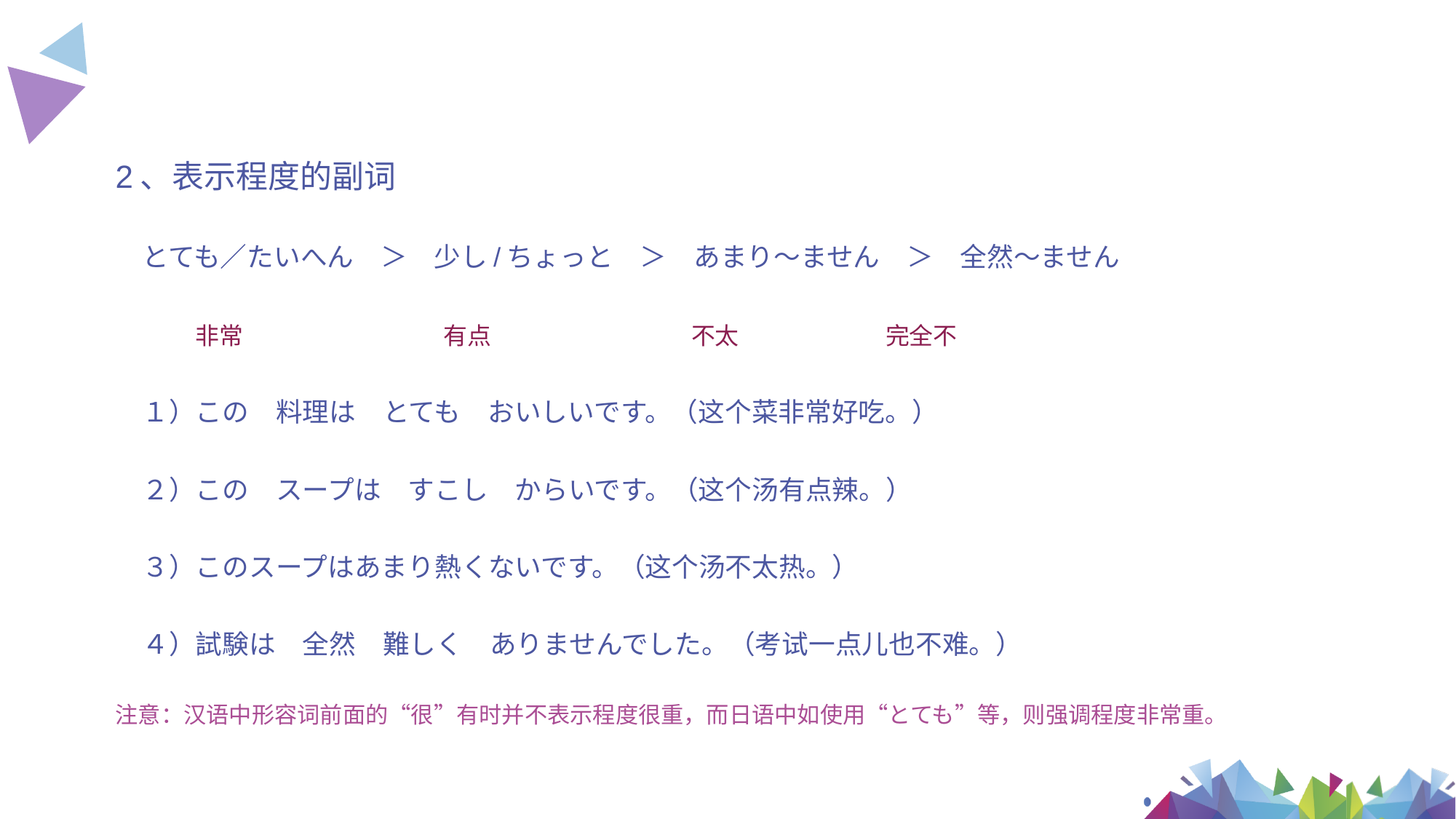

2、表示程度的副词
　とても／たいへん　＞　少し/ちょっと　＞　あまり～ません　＞　全然～ません
　　　非常                   　　　　有点                  　 　　　不太                　　  完全不
　１）この　料理は　とても　おいしいです。（这个菜非常好吃。）
　２）この　スープは　すこし　からいです。（这个汤有点辣。）
　３）このスープはあまり熱くないです。（这个汤不太热。）
　４）試験は　全然　難しく　ありませんでした。（考试一点儿也不难。）
注意：汉语中形容词前面的“很”有时并不表示程度很重，而日语中如使用“とても”等，则强调程度非常重。